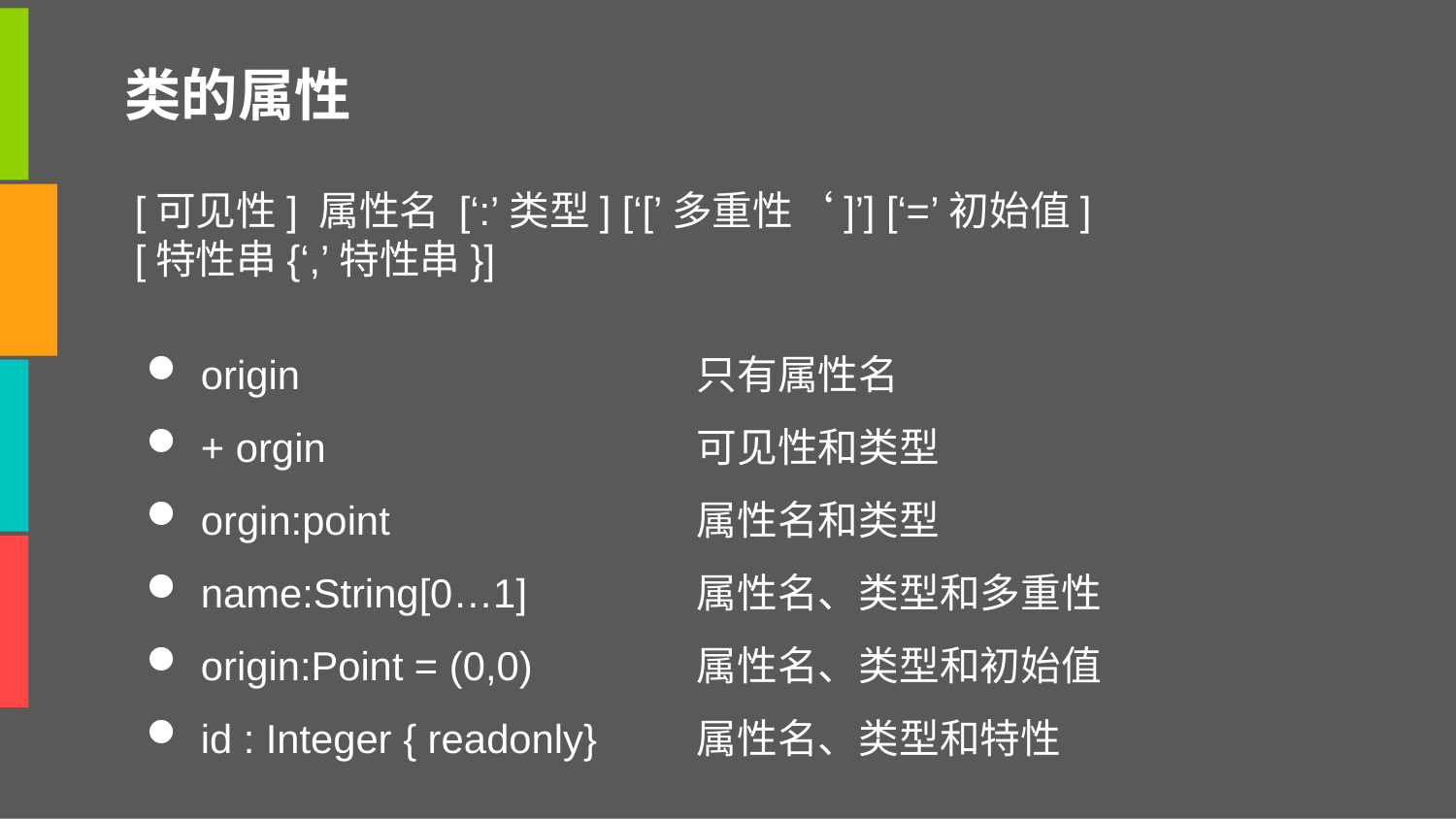

类的属性
[可见性] 属性名 [‘:’类型] [‘[’多重性‘]’] [‘=’初始值] [特性串{‘,’特性串}]

origin
+ orgin
orgin:point
name:String[0…1]
origin:Point = (0,0)
id : Integer { readonly}
只有属性名
可见性和类型
属性名和类型
属性名、类型和多重性
属性名、类型和初始值
属性名、类型和特性